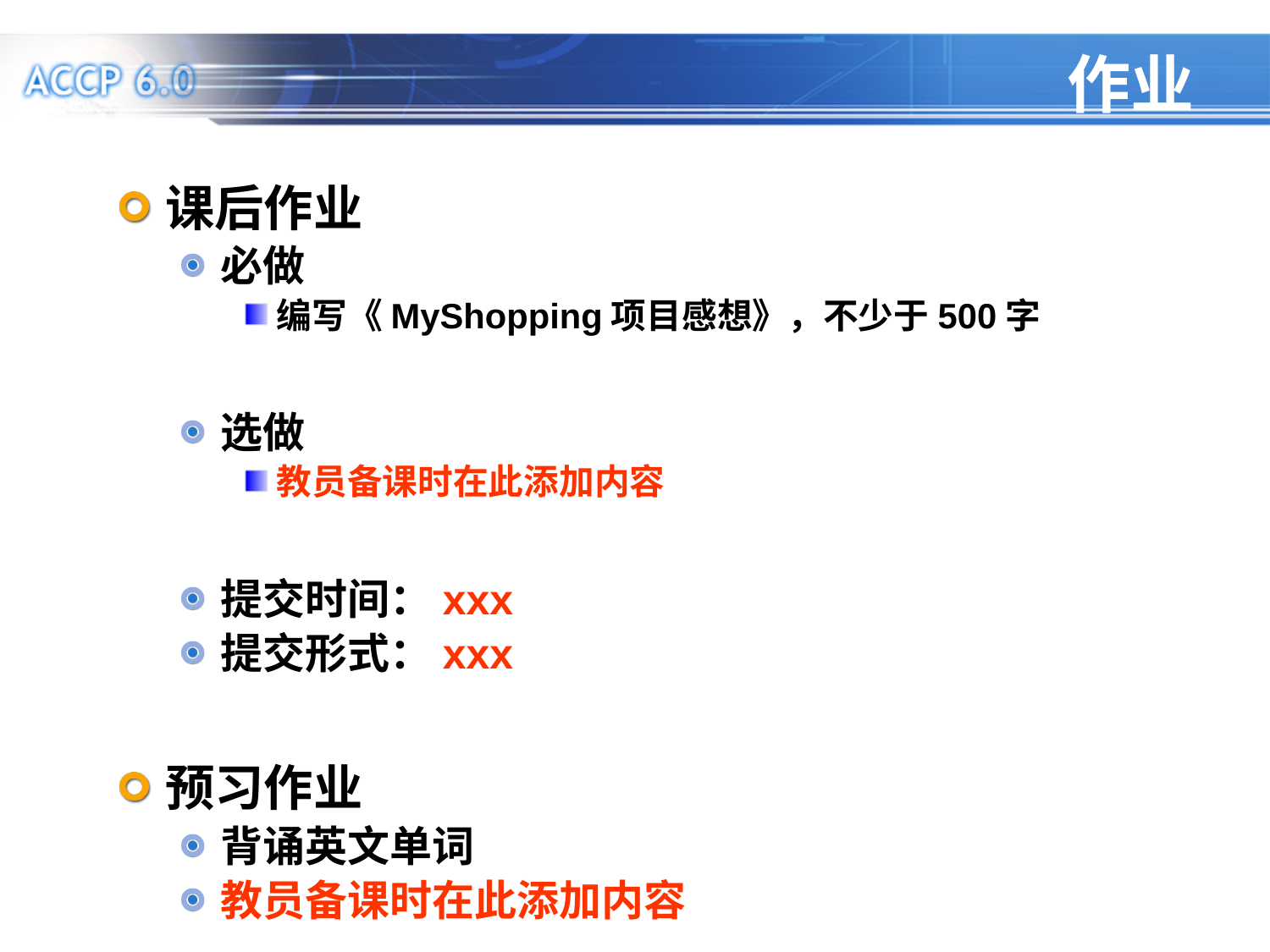

# 作业
课后作业
必做
编写《MyShopping项目感想》，不少于500字

选做
教员备课时在此添加内容

提交时间：xxx
提交形式：xxx

预习作业
背诵英文单词
教员备课时在此添加内容